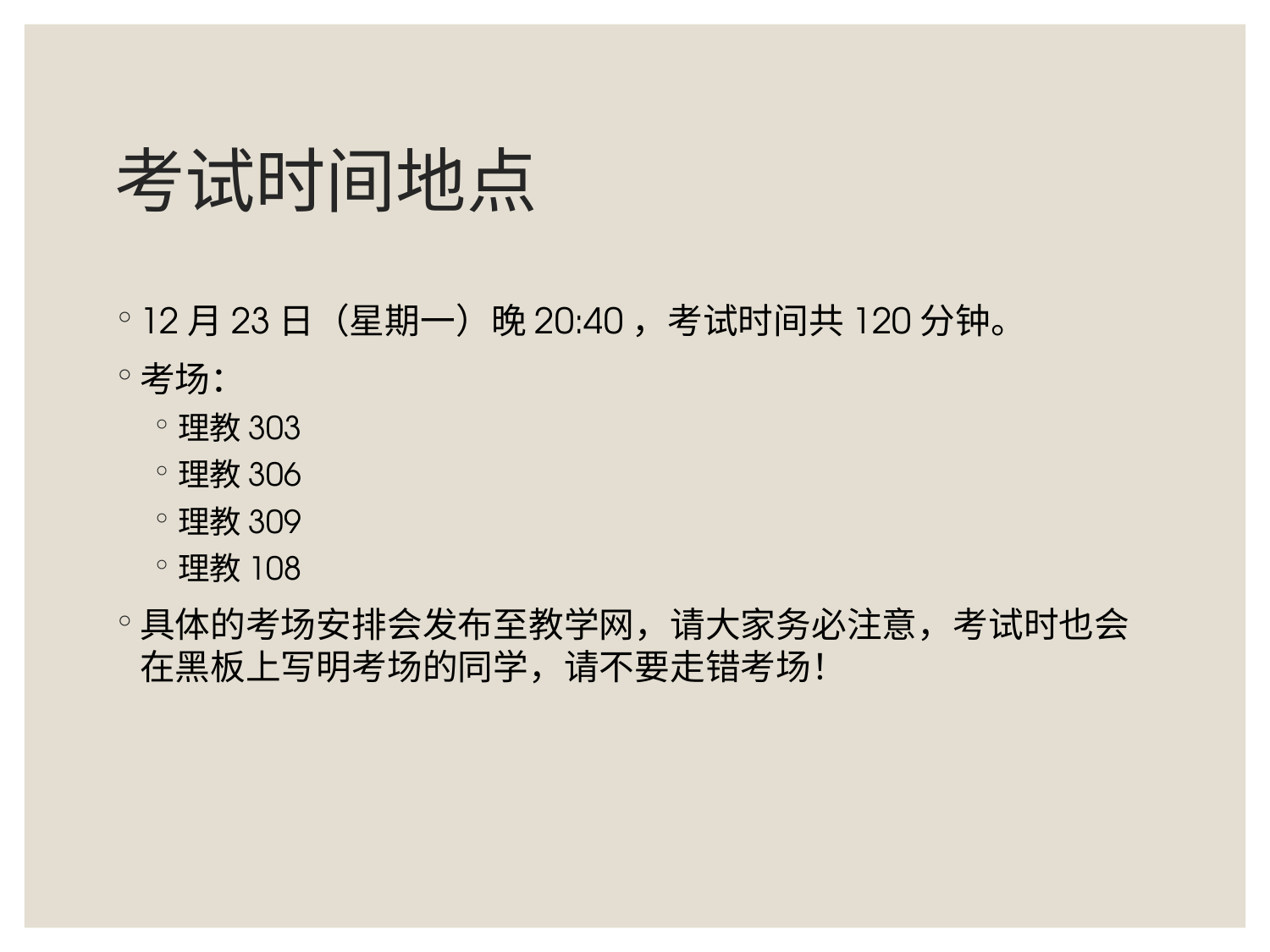

# 考试时间地点
12月23日（星期一）晚20:40，考试时间共120分钟。
考场：
理教303
理教306
理教309
理教108
具体的考场安排会发布至教学网，请大家务必注意，考试时也会在黑板上写明考场的同学，请不要走错考场！